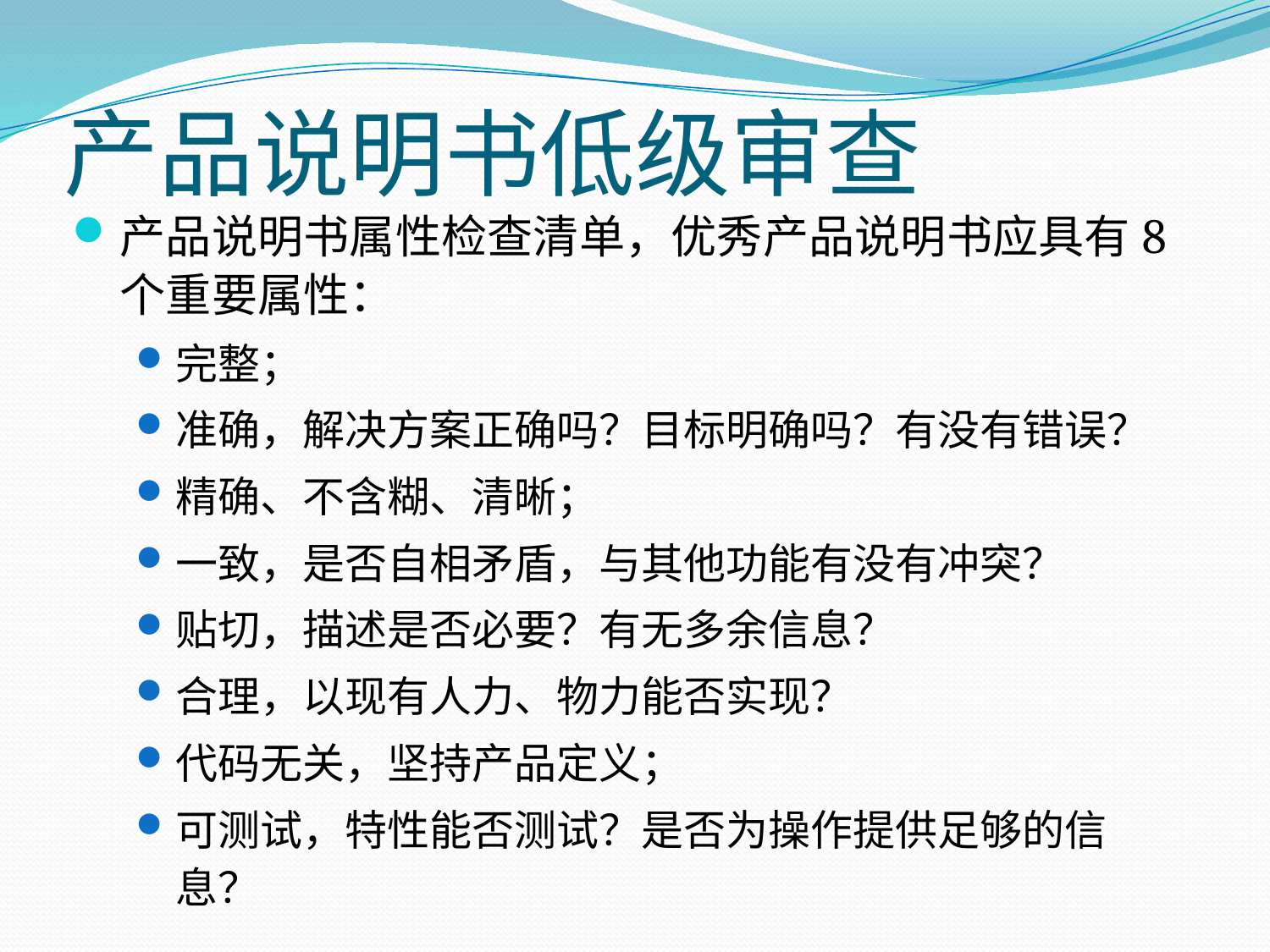

# 产品说明书低级审查
产品说明书属性检查清单，优秀产品说明书应具有8个重要属性：
完整；
准确，解决方案正确吗？目标明确吗？有没有错误？
精确、不含糊、清晰；
一致，是否自相矛盾，与其他功能有没有冲突？
贴切，描述是否必要？有无多余信息？
合理，以现有人力、物力能否实现？
代码无关，坚持产品定义；
可测试，特性能否测试？是否为操作提供足够的信息？